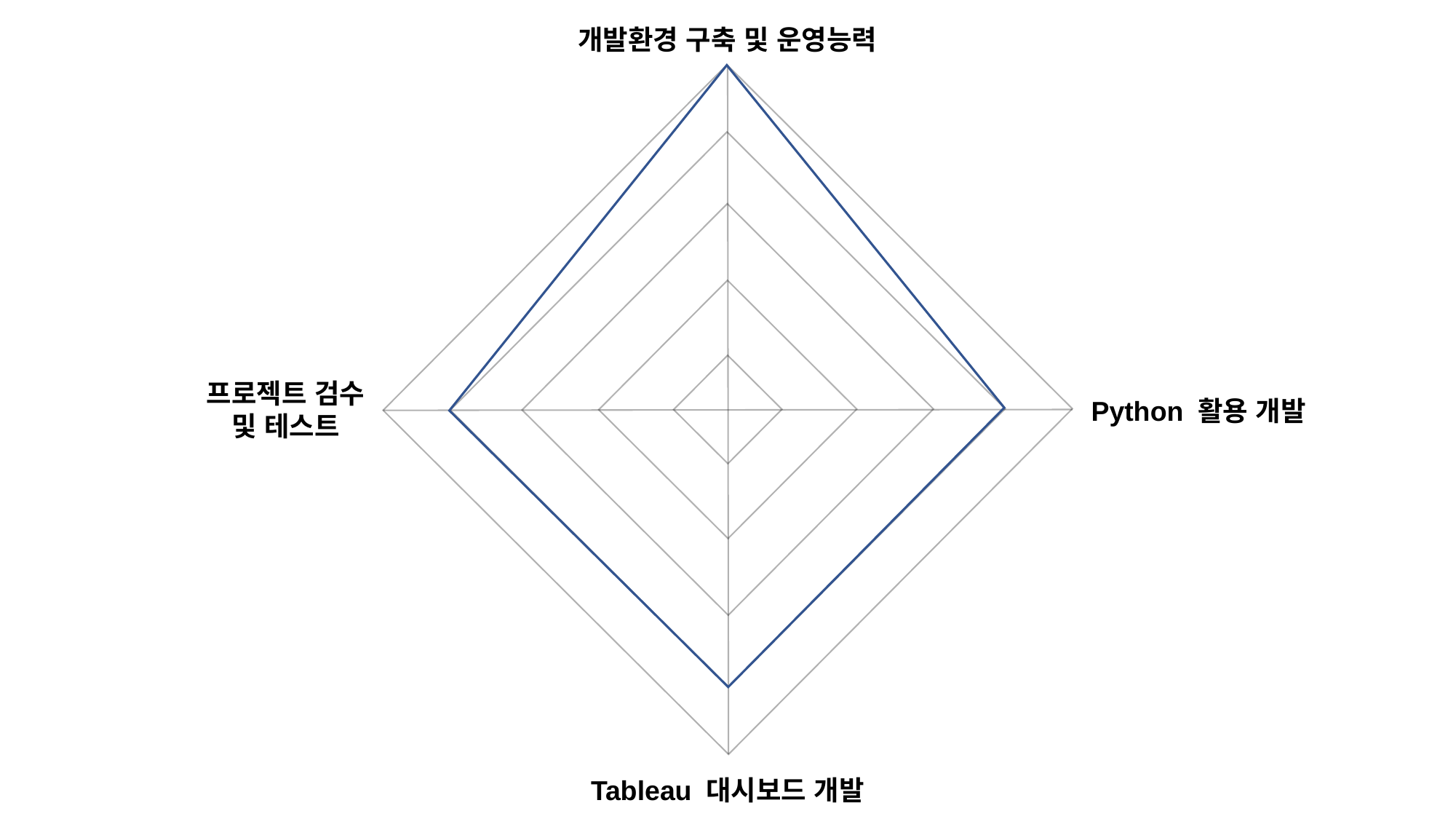

개발환경 구축 및 운영능력

프로젝트 검수
및 테스트
Python 활용 개발
Tableau 대시보드 개발